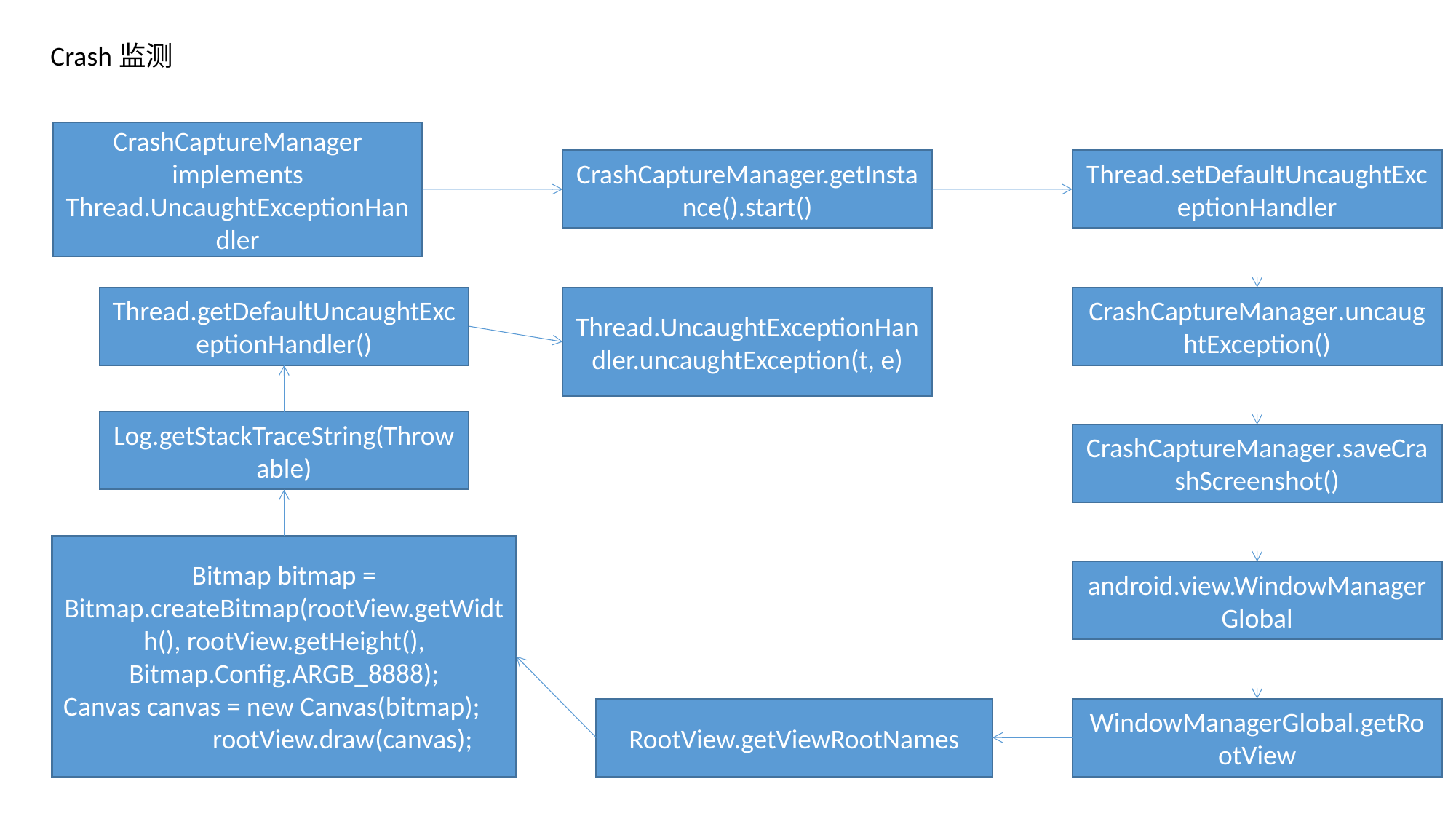

Crash监测
CrashCaptureManager implements Thread.UncaughtExceptionHandler
Thread.setDefaultUncaughtExceptionHandler
CrashCaptureManager.getInstance().start()
Thread.getDefaultUncaughtExceptionHandler()
Thread.UncaughtExceptionHandler.uncaughtException(t, e)
CrashCaptureManager.uncaughtException()
Log.getStackTraceString(Throwable)
CrashCaptureManager.saveCrashScreenshot()
Bitmap bitmap = Bitmap.createBitmap(rootView.getWidth(), rootView.getHeight(), Bitmap.Config.ARGB_8888);
Canvas canvas = new Canvas(bitmap);                        rootView.draw(canvas);
android.view.WindowManagerGlobal
RootView.getViewRootNames
WindowManagerGlobal.getRootView